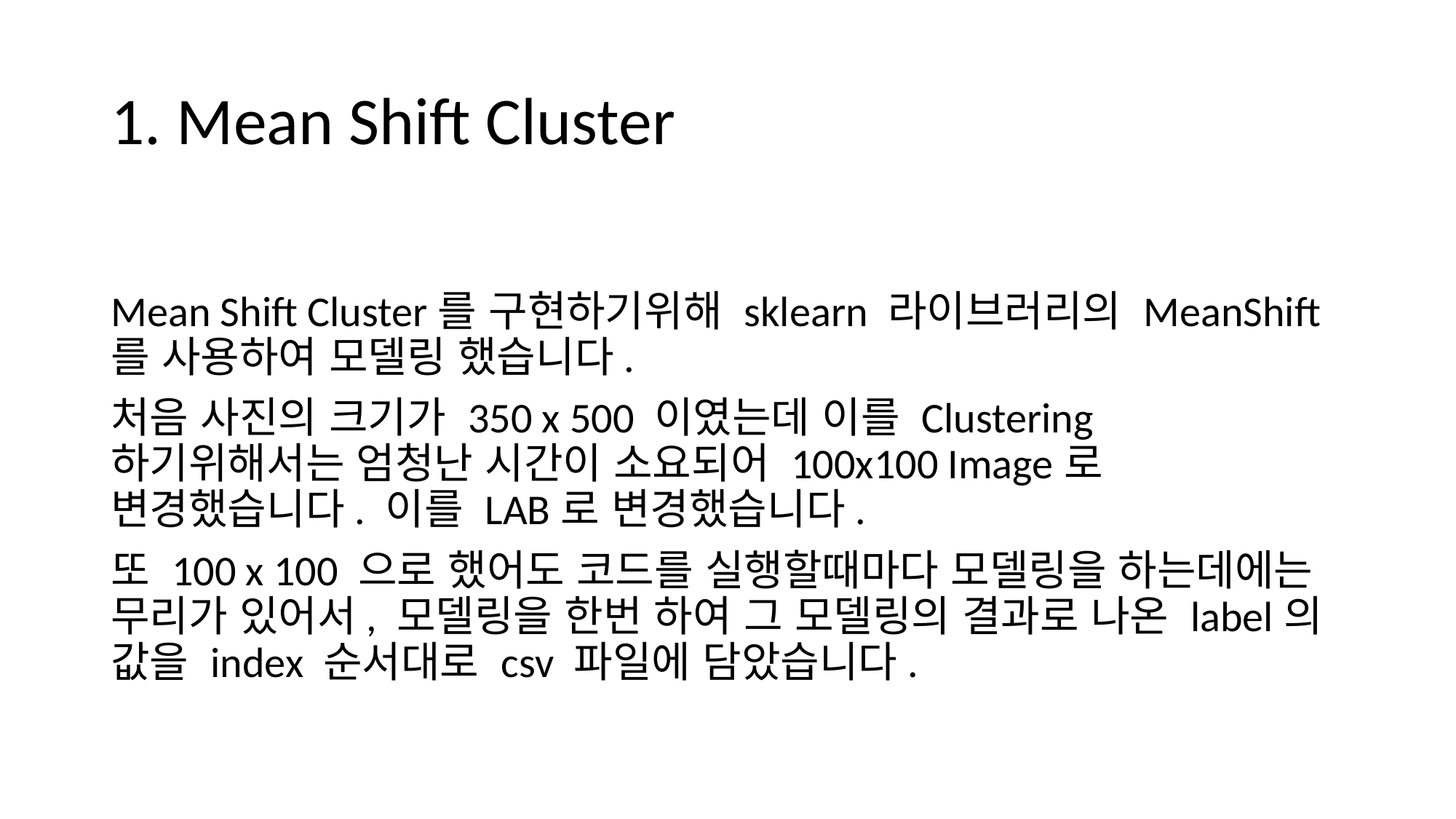

# 1. Mean Shift Cluster

Mean Shift Cluster를 구현하기위해 sklearn 라이브러리의 MeanShift 를 사용하여 모델링 했습니다.
처음 사진의 크기가 350 x 500 이였는데 이를 Clustering 하기위해서는 엄청난 시간이 소요되어 100x100 Image로 변경했습니다. 이를 LAB로 변경했습니다.
또 100 x 100 으로 했어도 코드를 실행할때마다 모델링을 하는데에는 무리가 있어서, 모델링을 한번 하여 그 모델링의 결과로 나온 label의 값을 index 순서대로 csv 파일에 담았습니다.